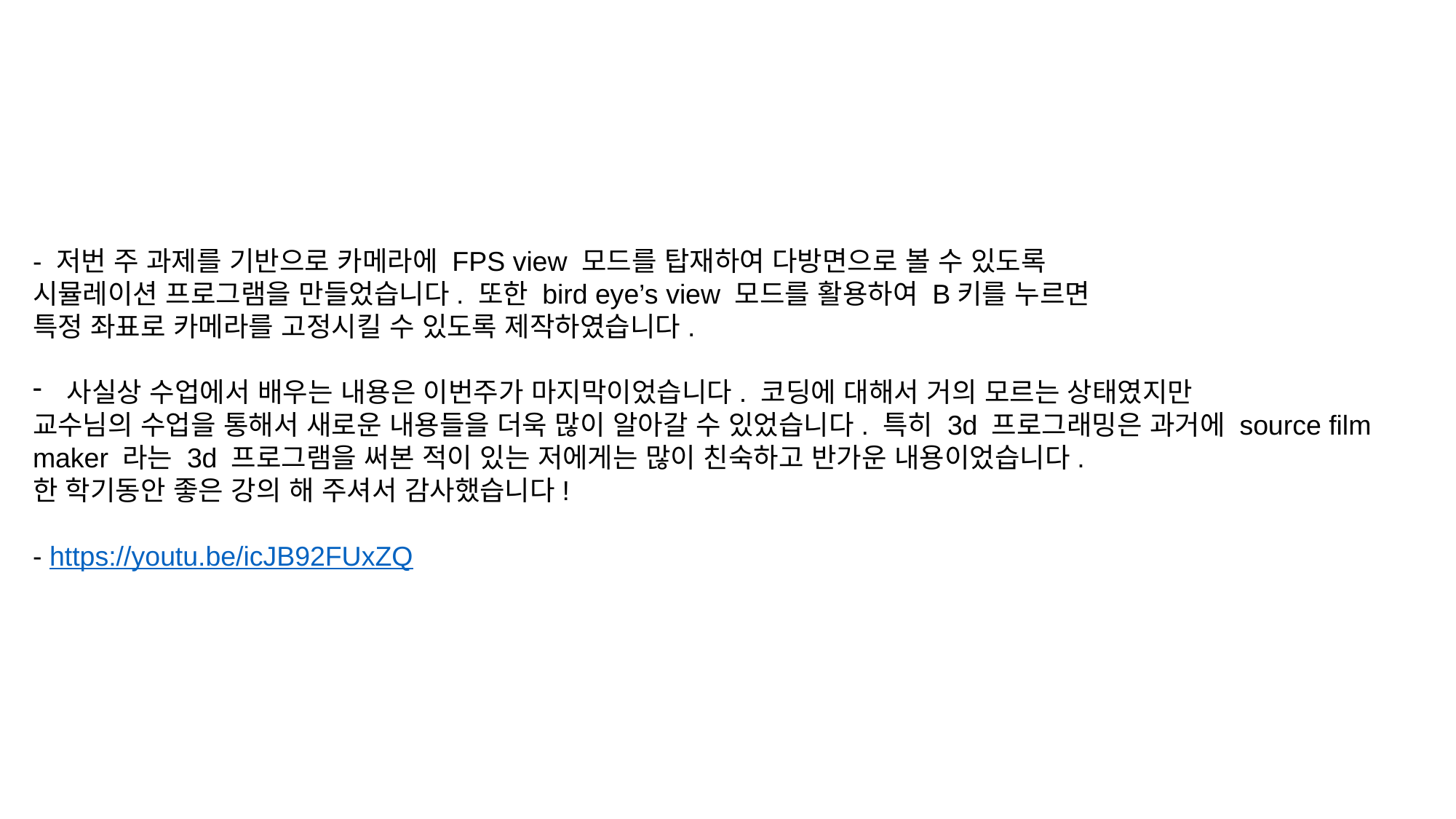

- 저번 주 과제를 기반으로 카메라에 FPS view 모드를 탑재하여 다방면으로 볼 수 있도록
시뮬레이션 프로그램을 만들었습니다. 또한 bird eye’s view 모드를 활용하여 B키를 누르면
특정 좌표로 카메라를 고정시킬 수 있도록 제작하였습니다.

사실상 수업에서 배우는 내용은 이번주가 마지막이었습니다. 코딩에 대해서 거의 모르는 상태였지만
교수님의 수업을 통해서 새로운 내용들을 더욱 많이 알아갈 수 있었습니다. 특히 3d 프로그래밍은 과거에 source film maker 라는 3d 프로그램을 써본 적이 있는 저에게는 많이 친숙하고 반가운 내용이었습니다.
한 학기동안 좋은 강의 해 주셔서 감사했습니다!

- https://youtu.be/icJB92FUxZQ